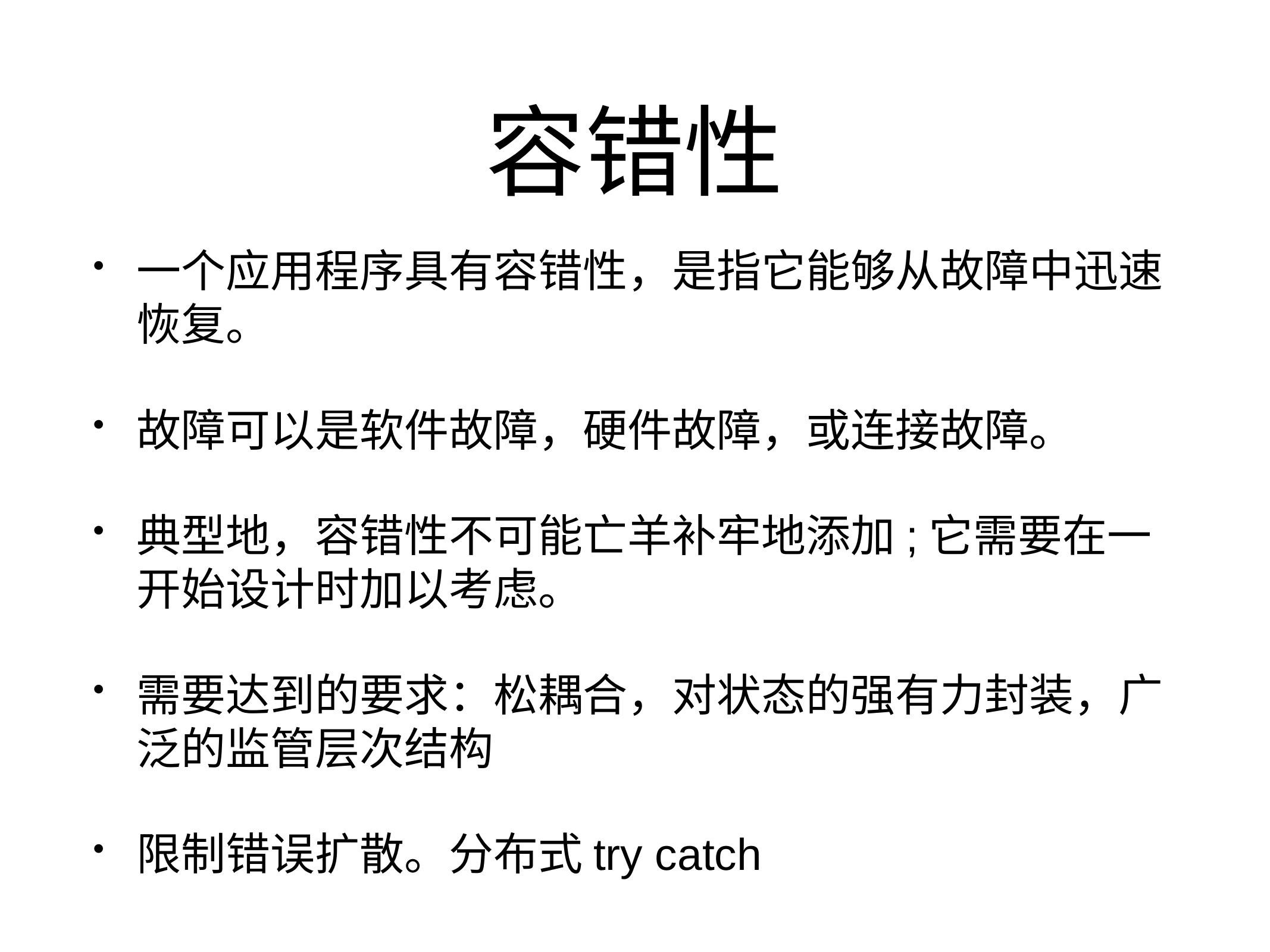

# 容错性
一个应用程序具有容错性，是指它能够从故障中迅速恢复。
故障可以是软件故障，硬件故障，或连接故障。
典型地，容错性不可能亡羊补牢地添加;它需要在一开始设计时加以考虑。
需要达到的要求：松耦合，对状态的强有力封装，广泛的监管层次结构
限制错误扩散。分布式try catch